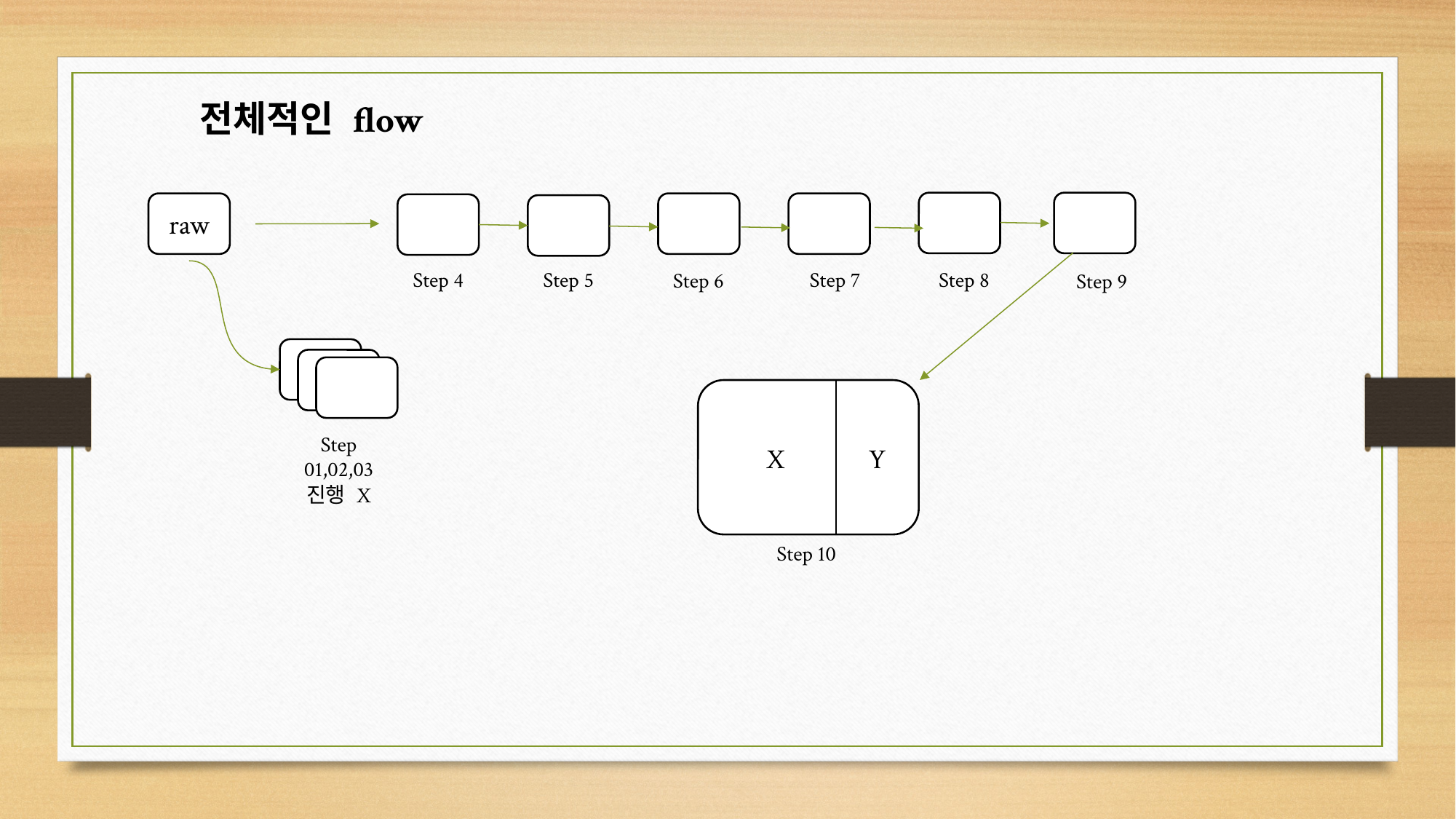

전체적인 flow

raw
Step 5
Step 7
Step 8
Step 4
Step 6
Step 9

Step 01,02,03 진행 X
X
Y
Step 10